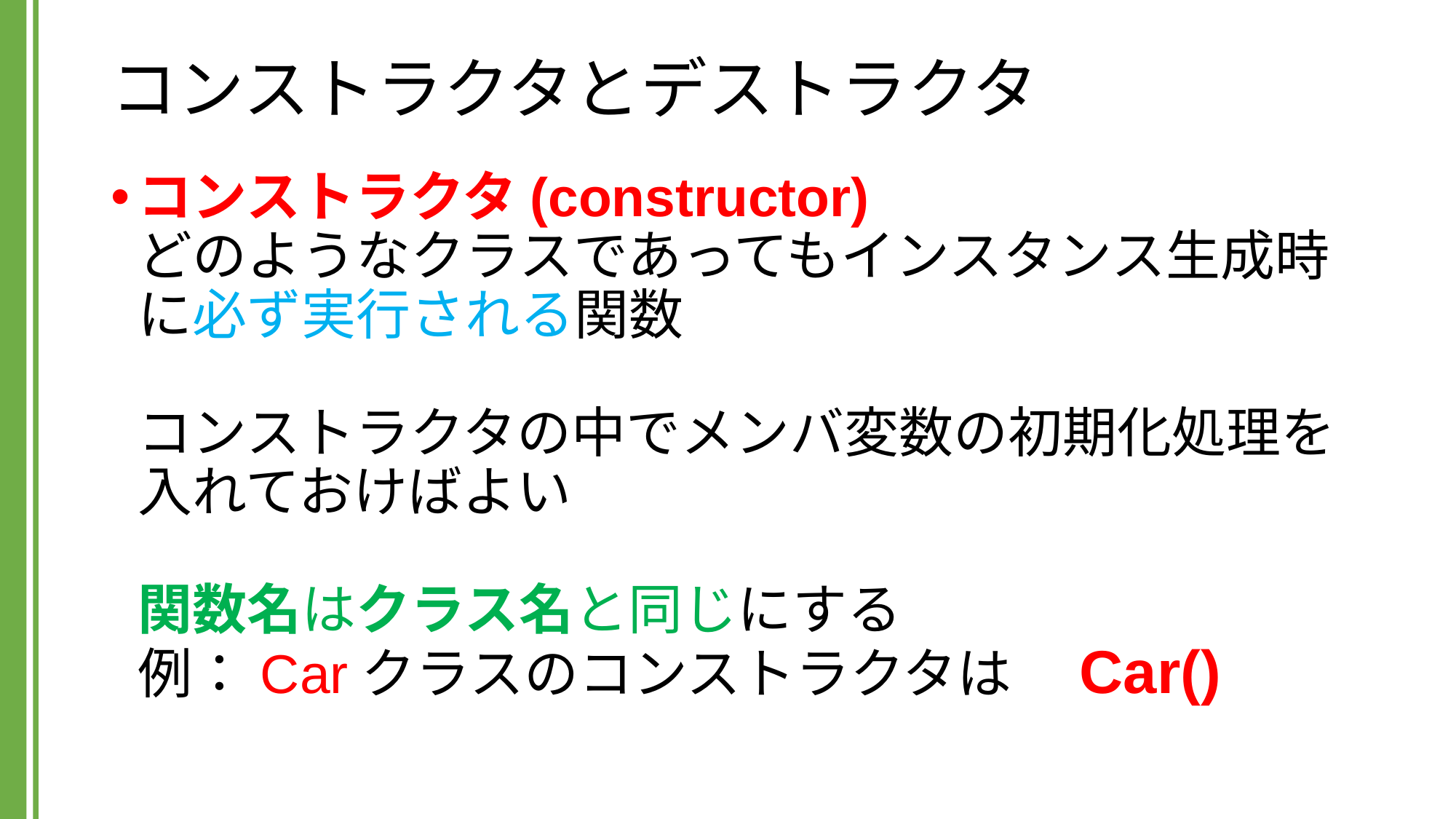

# コンストラクタとデストラクタ
コンストラクタ(constructor)
どのようなクラスであってもインスタンス生成時に必ず実行される関数
コンストラクタの中でメンバ変数の初期化処理を
入れておけばよい
関数名はクラス名と同じにする
例：Carクラスのコンストラクタは　Car()